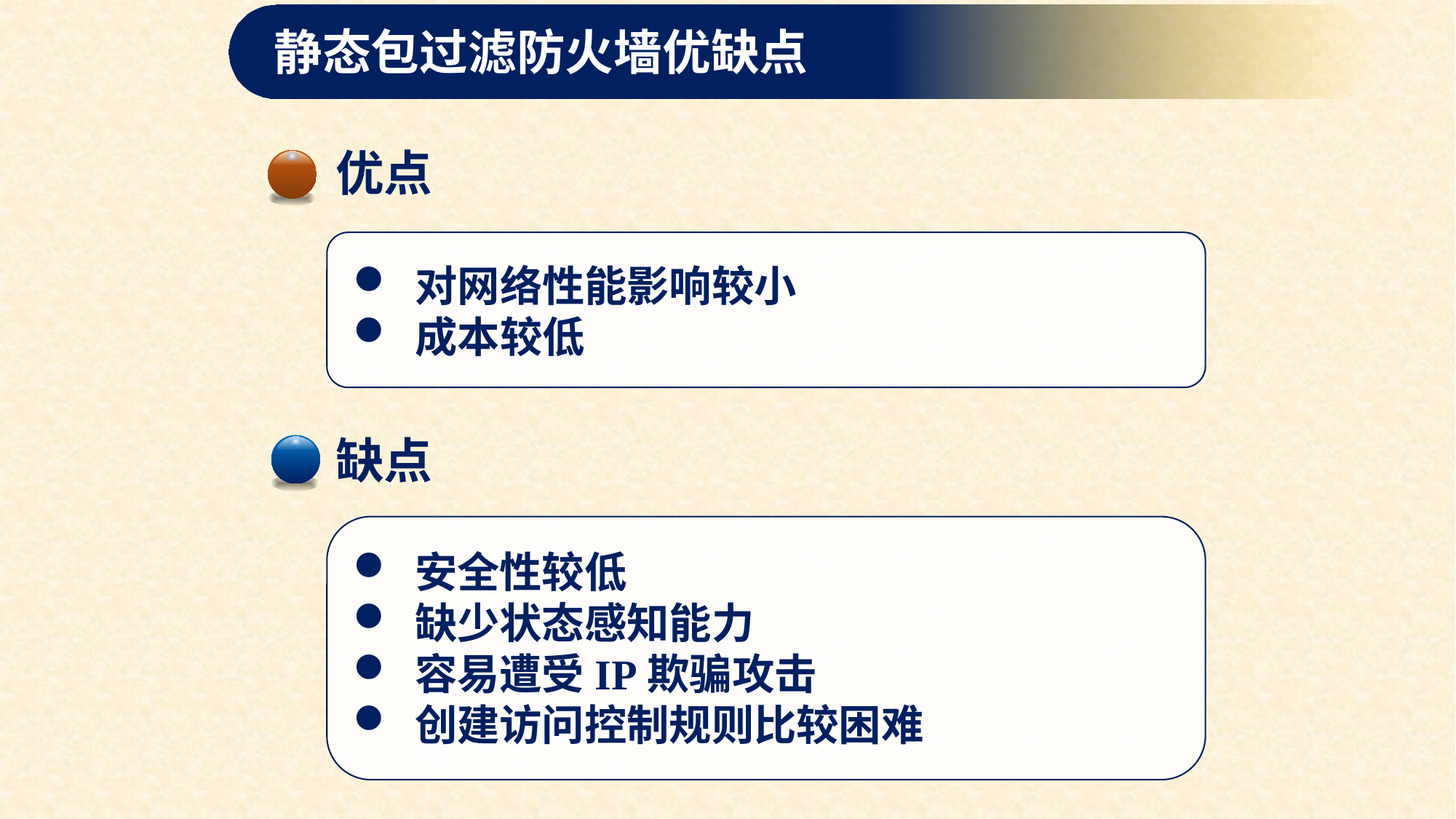

静态包过滤防火墙优缺点
优点

 对网络性能影响较小
 成本较低
缺点

 安全性较低
 缺少状态感知能力
 容易遭受IP欺骗攻击
 创建访问控制规则比较困难